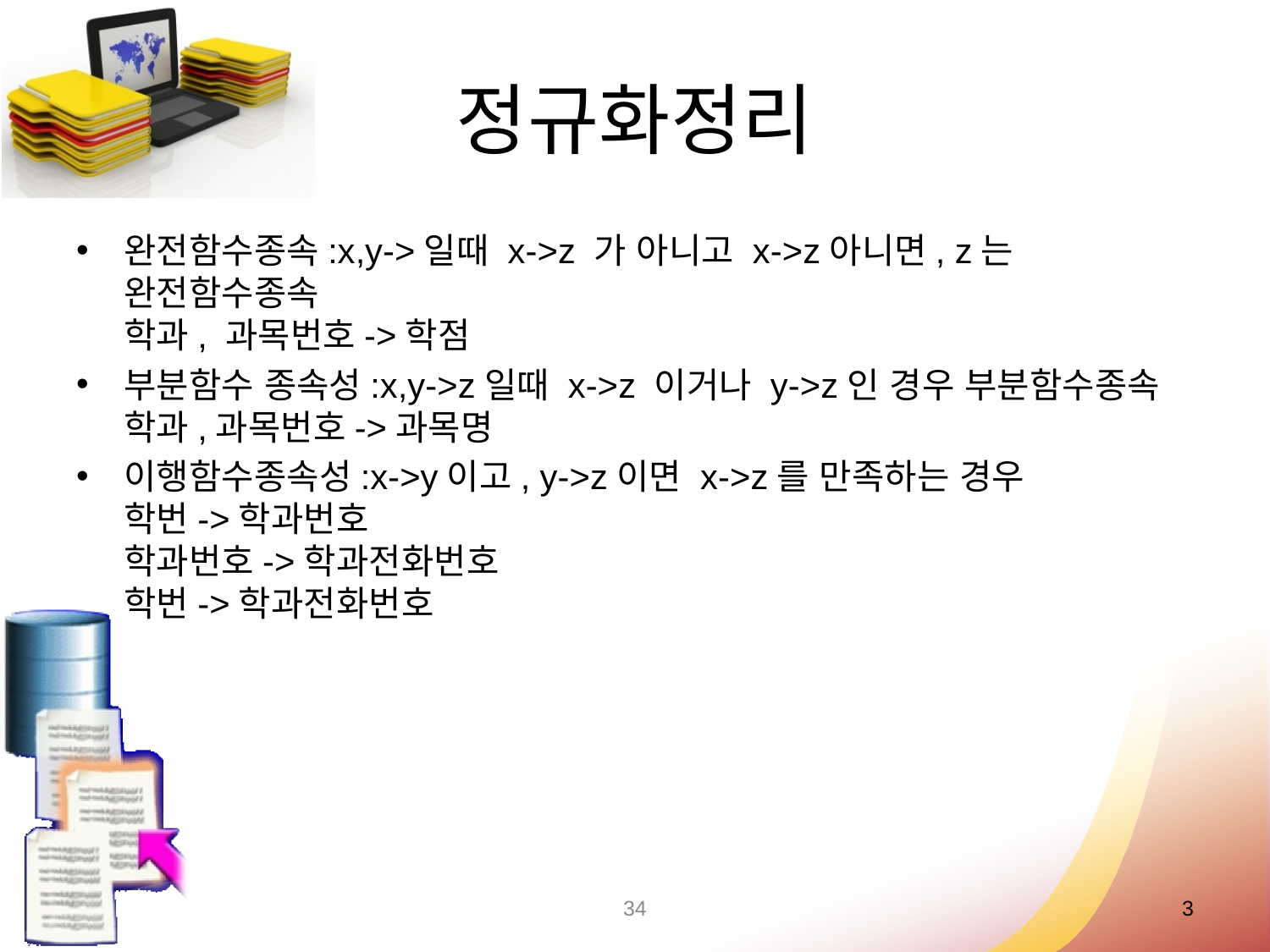

# 정규화정리
완전함수종속:x,y->일때 x->z 가 아니고 x->z아니면, z는 완전함수종속
학과, 과목번호->학점
부분함수 종속성:x,y->z일때 x->z 이거나 y->z인 경우 부분함수종속
학과,과목번호->과목명
이행함수종속성:x->y이고, y->z이면 x->z를 만족하는 경우
학번->학과번호
학과번호->학과전화번호
학번->학과전화번호
34
3